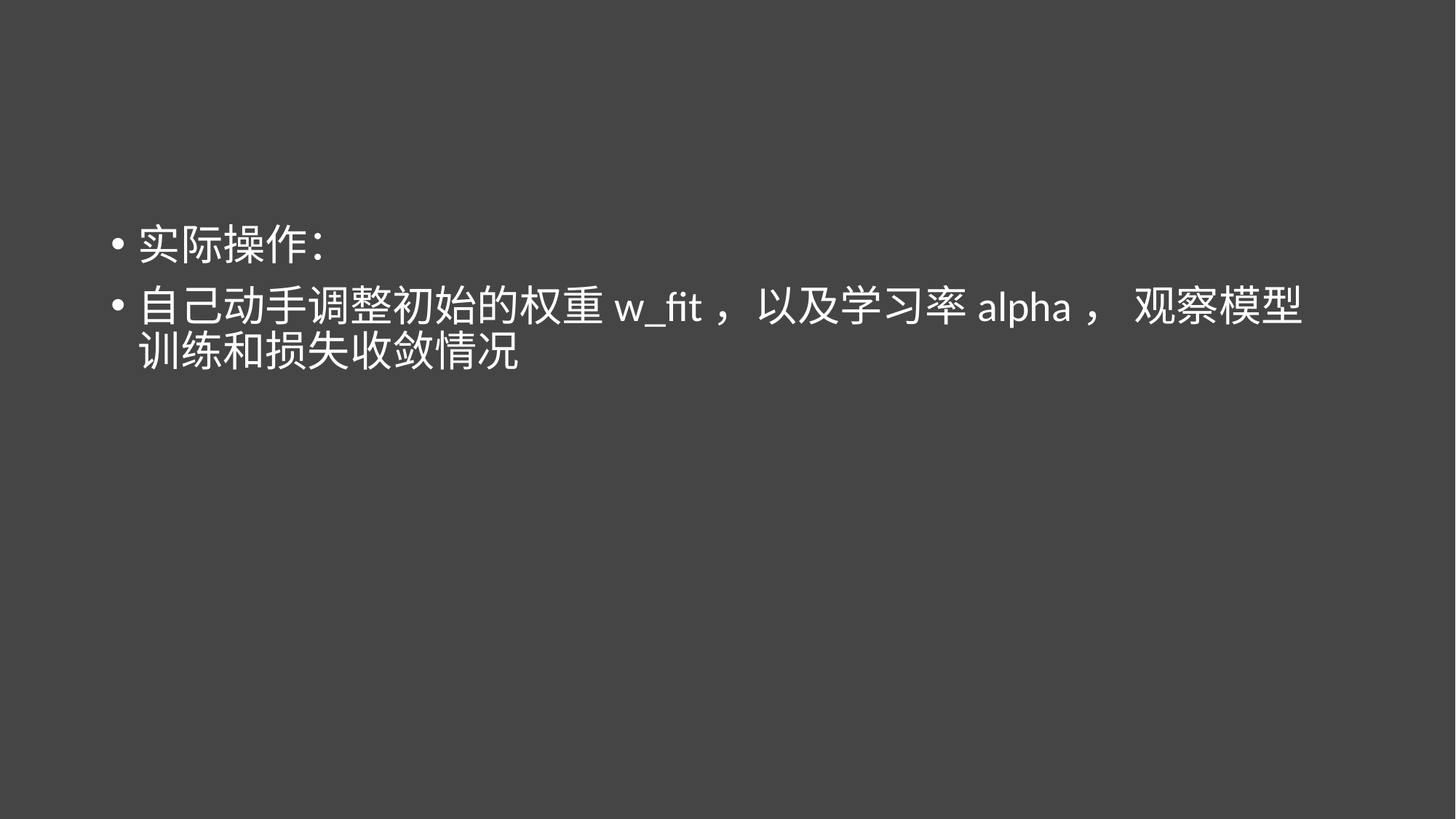

实际操作：
自己动手调整初始的权重w_fit，以及学习率alpha， 观察模型训练和损失收敛情况